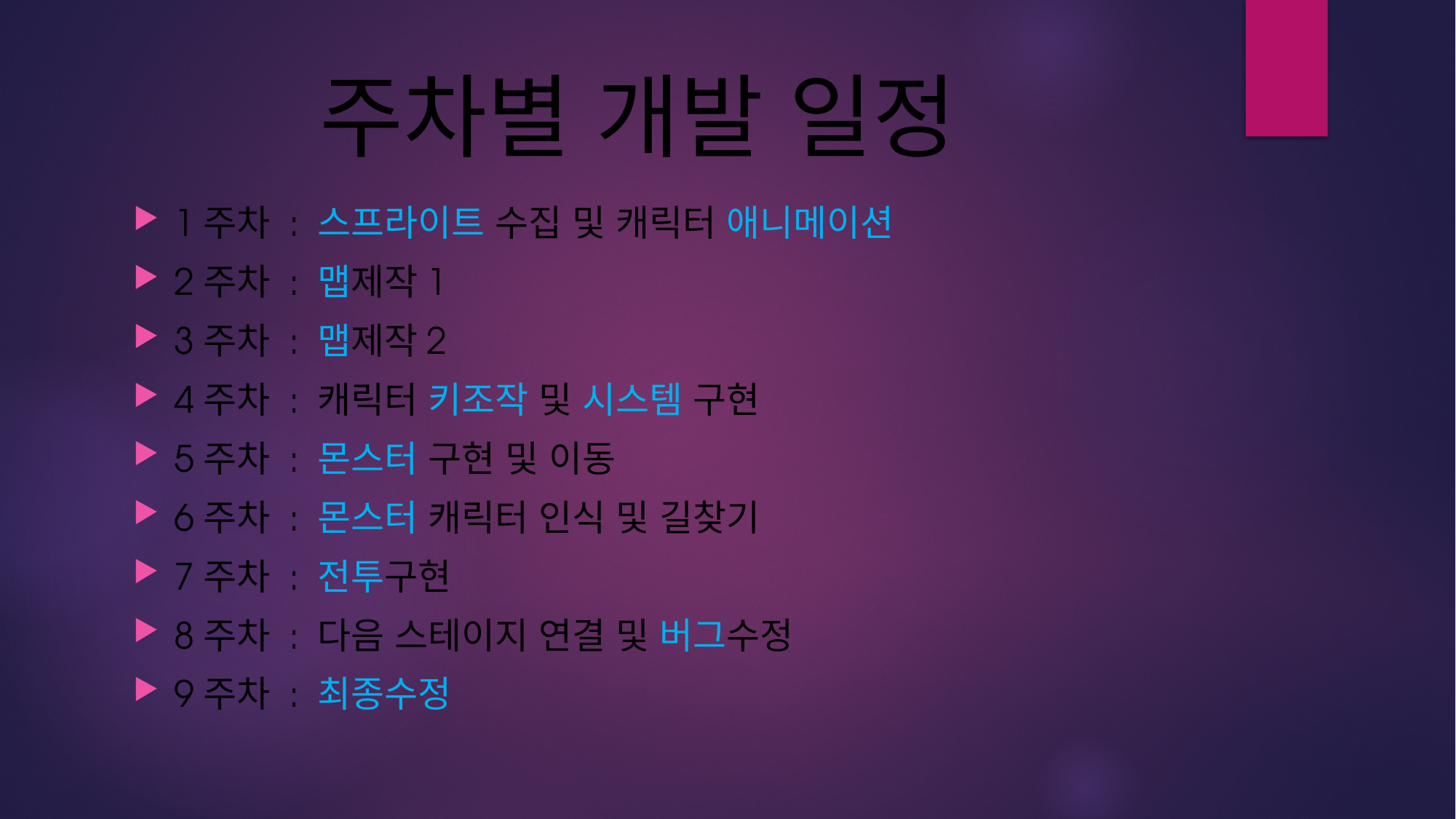

# 주차별 개발 일정
1주차 : 스프라이트 수집 및 캐릭터 애니메이션
2주차 : 맵제작1
3주차 : 맵제작2
4주차 : 캐릭터 키조작 및 시스템 구현
5주차 : 몬스터 구현 및 이동
6주차 : 몬스터 캐릭터 인식 및 길찾기
7주차 : 전투구현
8주차 : 다음 스테이지 연결 및 버그수정
9주차 : 최종수정